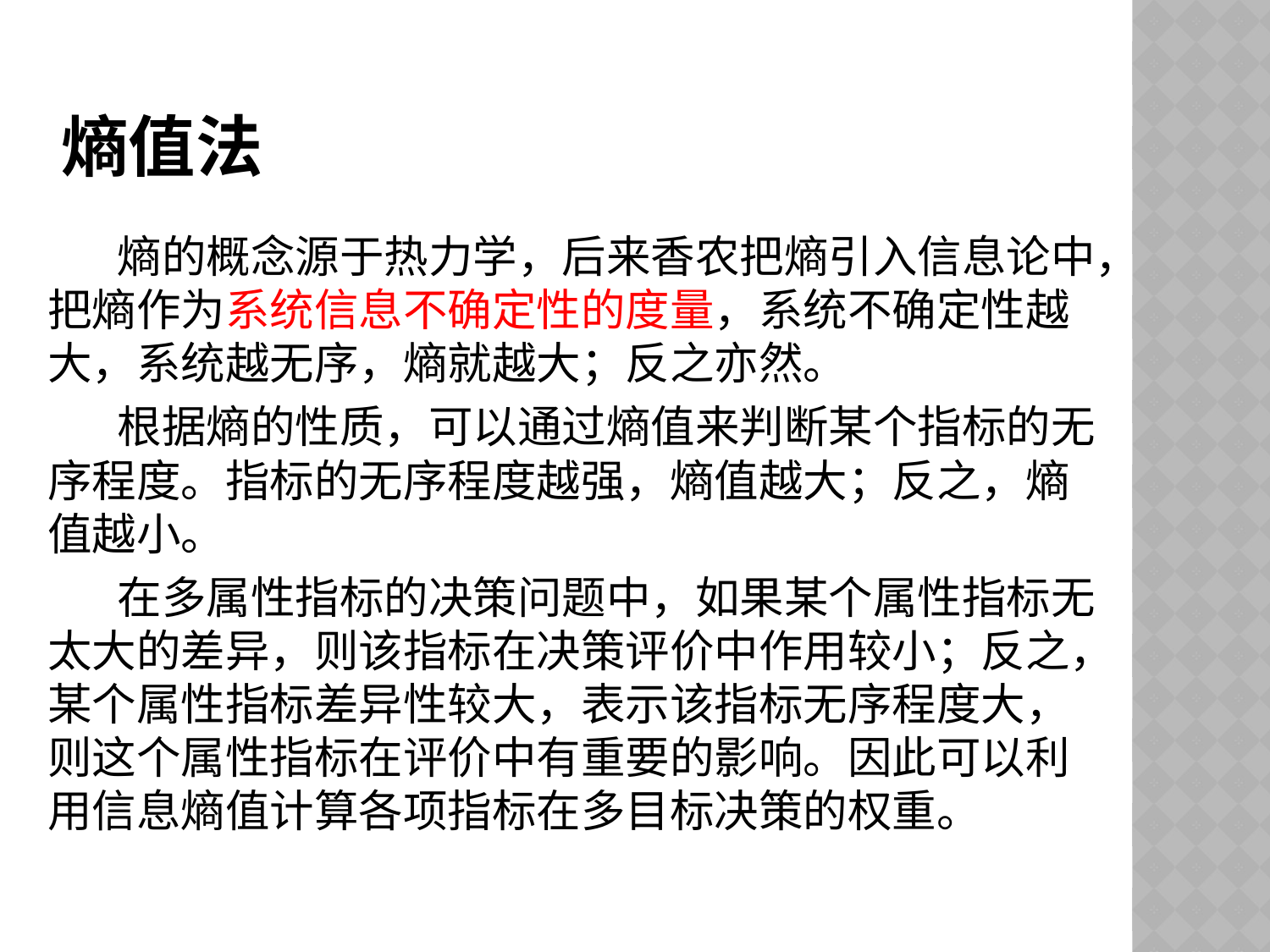

# 熵值法
      熵的概念源于热力学，后来香农把熵引入信息论中，把熵作为系统信息不确定性的度量，系统不确定性越大，系统越无序，熵就越大；反之亦然。
      根据熵的性质，可以通过熵值来判断某个指标的无序程度。指标的无序程度越强，熵值越大；反之，熵值越小。
      在多属性指标的决策问题中，如果某个属性指标无太大的差异，则该指标在决策评价中作用较小；反之，某个属性指标差异性较大，表示该指标无序程度大，则这个属性指标在评价中有重要的影响。因此可以利用信息熵值计算各项指标在多目标决策的权重。